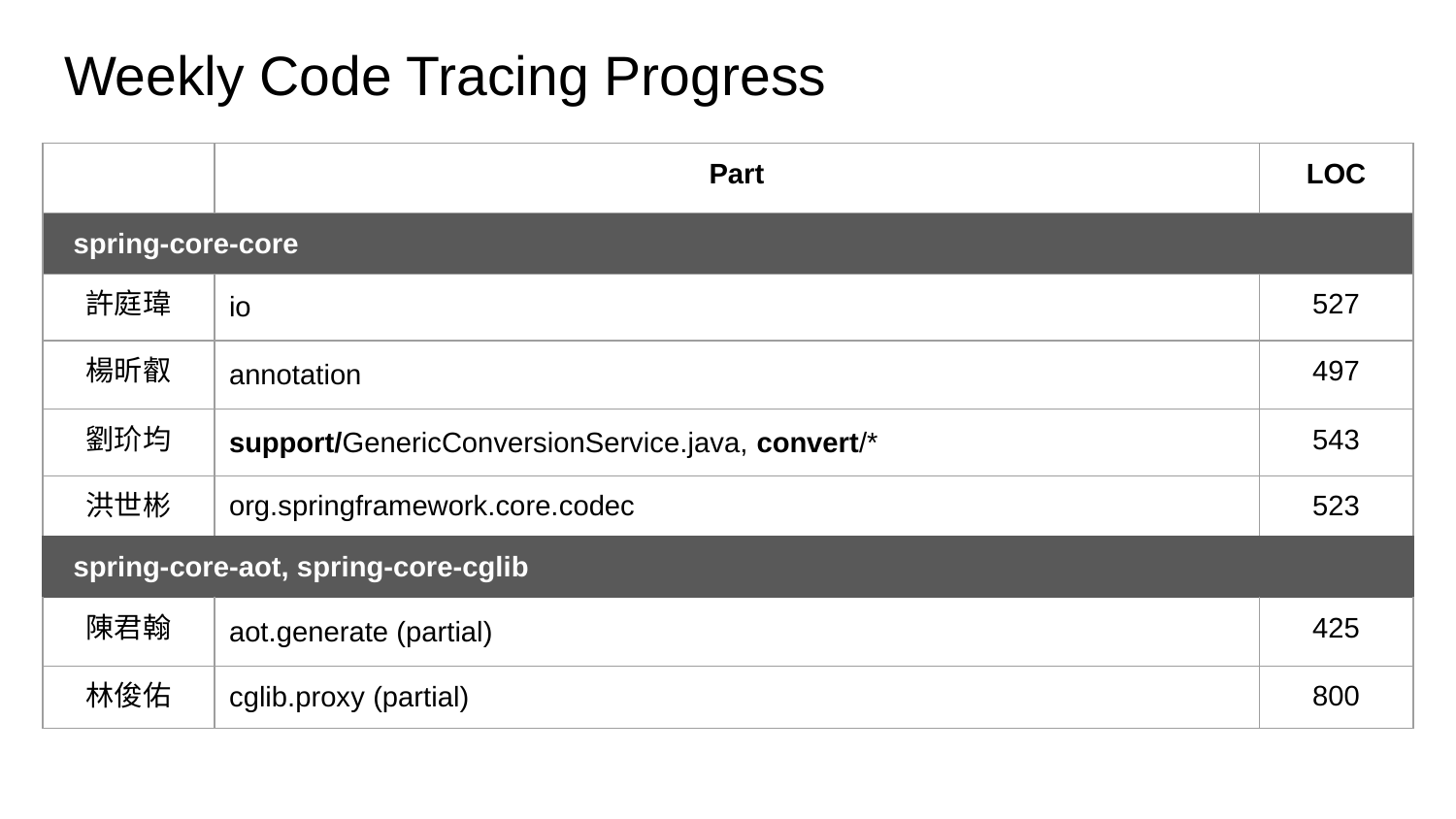

# Weekly Code Tracing Progress
|  | Part | LOC |
| --- | --- | --- |
| spring-core-core |  |  |
| 許庭瑋 | io | 527 |
| 楊昕叡 | annotation | 497 |
| 劉玠均 | support/GenericConversionService.java, convert/\* | 543 |
| 洪世彬 | org.springframework.core.codec | 523 |
| spring-core-aot, spring-core-cglib |  |  |
| 陳君翰 | aot.generate (partial) | 425 |
| 林俊佑 | cglib.proxy (partial) | 800 |